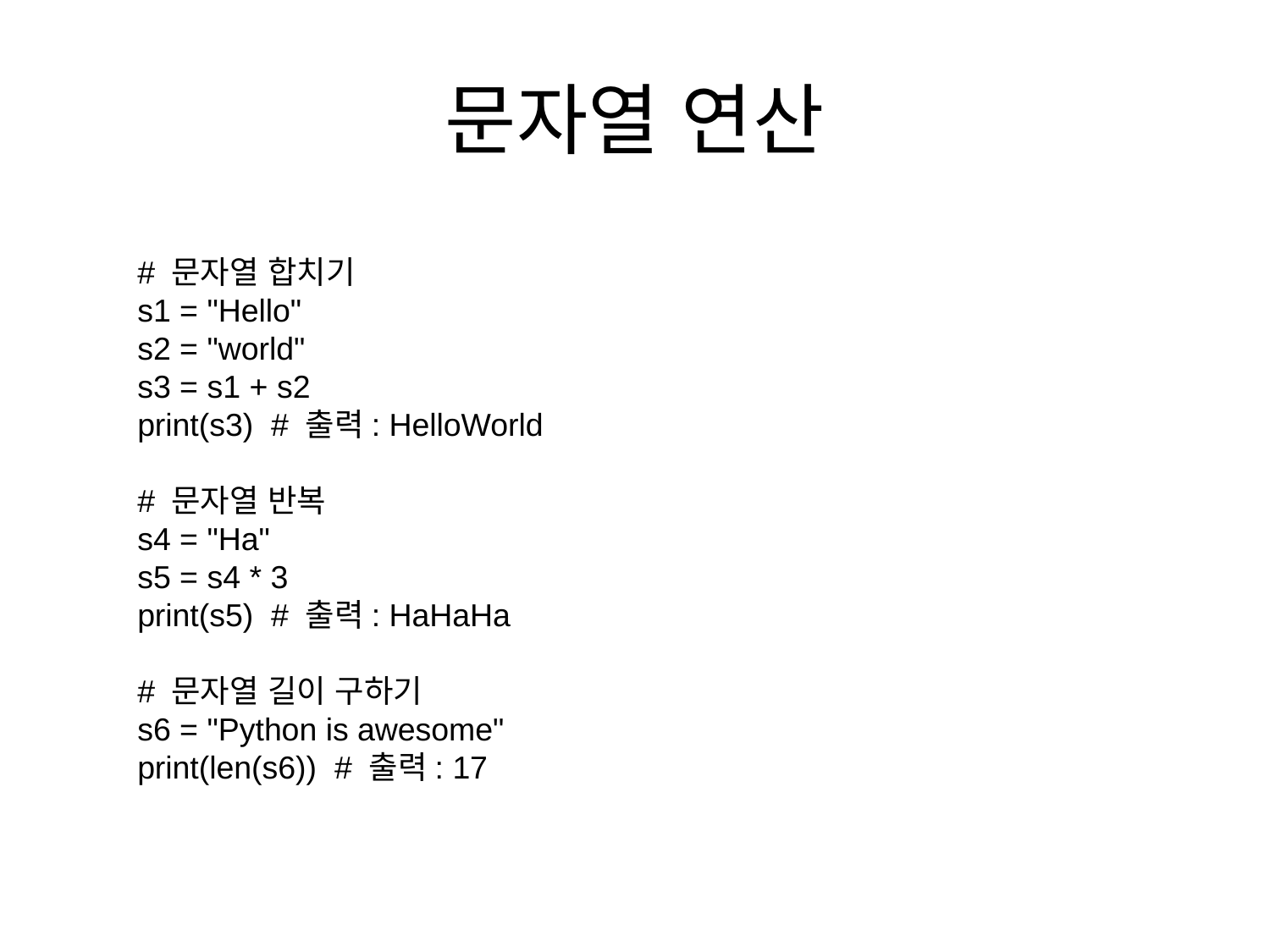

# 문자열 연산
# 문자열 합치기
s1 = "Hello"
s2 = "world"
s3 = s1 + s2
print(s3)  # 출력: HelloWorld

# 문자열 반복
s4 = "Ha"
s5 = s4 * 3
print(s5)  # 출력: HaHaHa

# 문자열 길이 구하기
s6 = "Python is awesome"
print(len(s6))  # 출력: 17